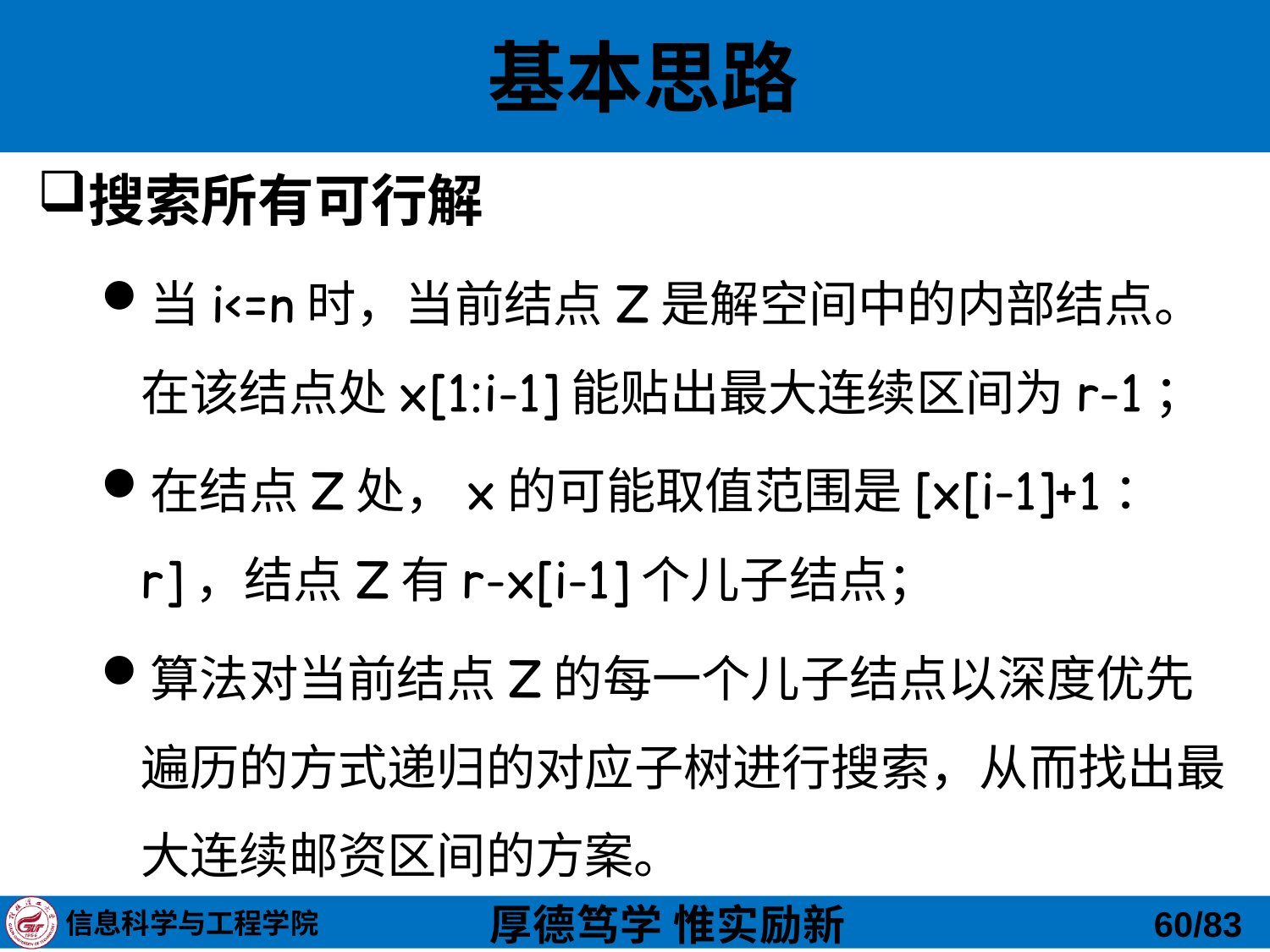

# 基本思路
搜索所有可行解
当i<=n时，当前结点Z是解空间中的内部结点。在该结点处x[1:i-1]能贴出最大连续区间为r-1；
在结点Z处，x的可能取值范围是[x[i-1]+1：r]，结点Z有r-x[i-1]个儿子结点；
算法对当前结点Z的每一个儿子结点以深度优先遍历的方式递归的对应子树进行搜索，从而找出最大连续邮资区间的方案。
60/83